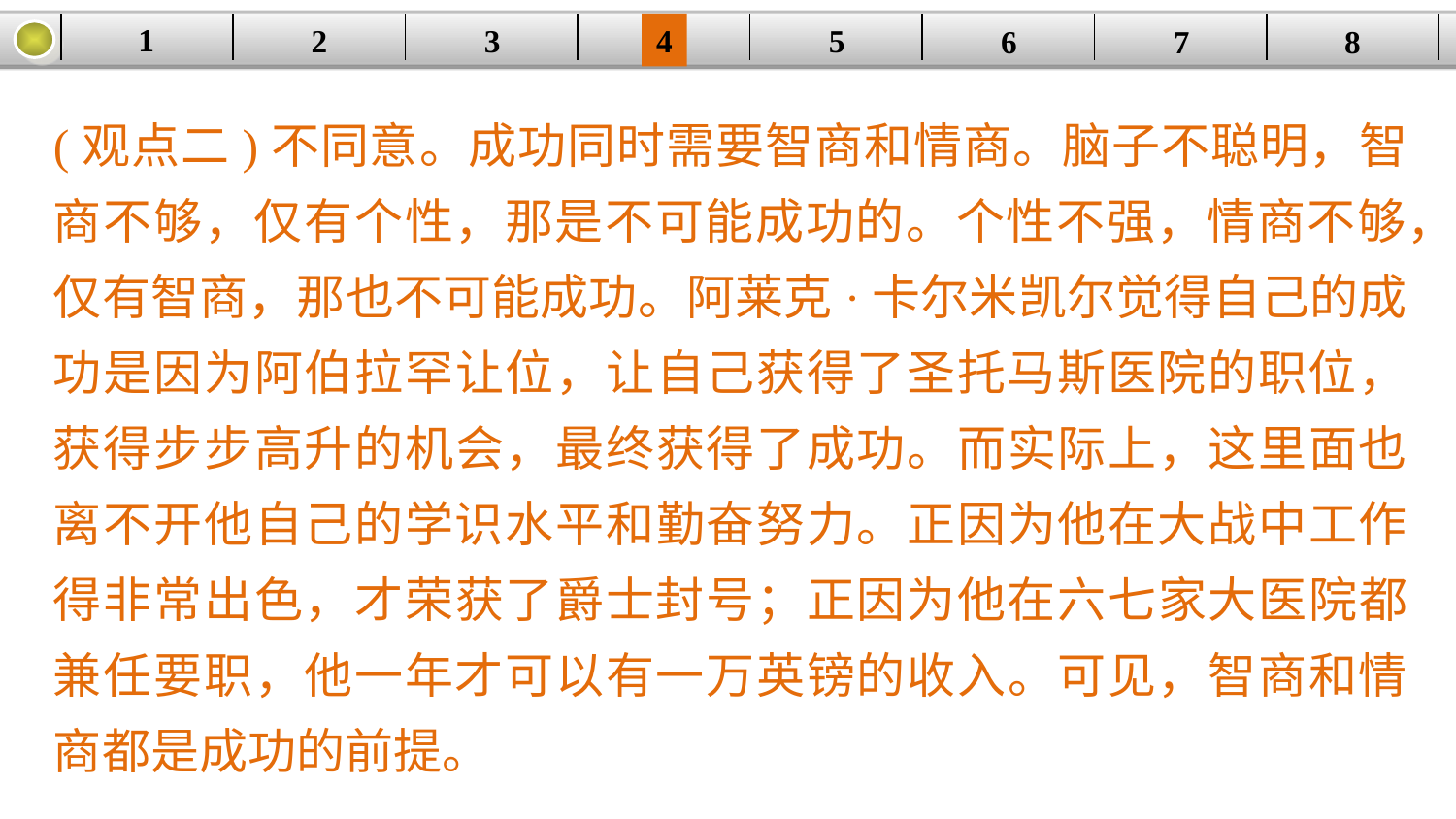

1
2
3
4
|  |  |  |  |  |  |  |  |
| --- | --- | --- | --- | --- | --- | --- | --- |
5
6
7
8

(观点二)不同意。成功同时需要智商和情商。脑子不聪明，智商不够，仅有个性，那是不可能成功的。个性不强，情商不够，仅有智商，那也不可能成功。阿莱克·卡尔米凯尔觉得自己的成功是因为阿伯拉罕让位，让自己获得了圣托马斯医院的职位，获得步步高升的机会，最终获得了成功。而实际上，这里面也离不开他自己的学识水平和勤奋努力。正因为他在大战中工作得非常出色，才荣获了爵士封号；正因为他在六七家大医院都兼任要职，他一年才可以有一万英镑的收入。可见，智商和情商都是成功的前提。